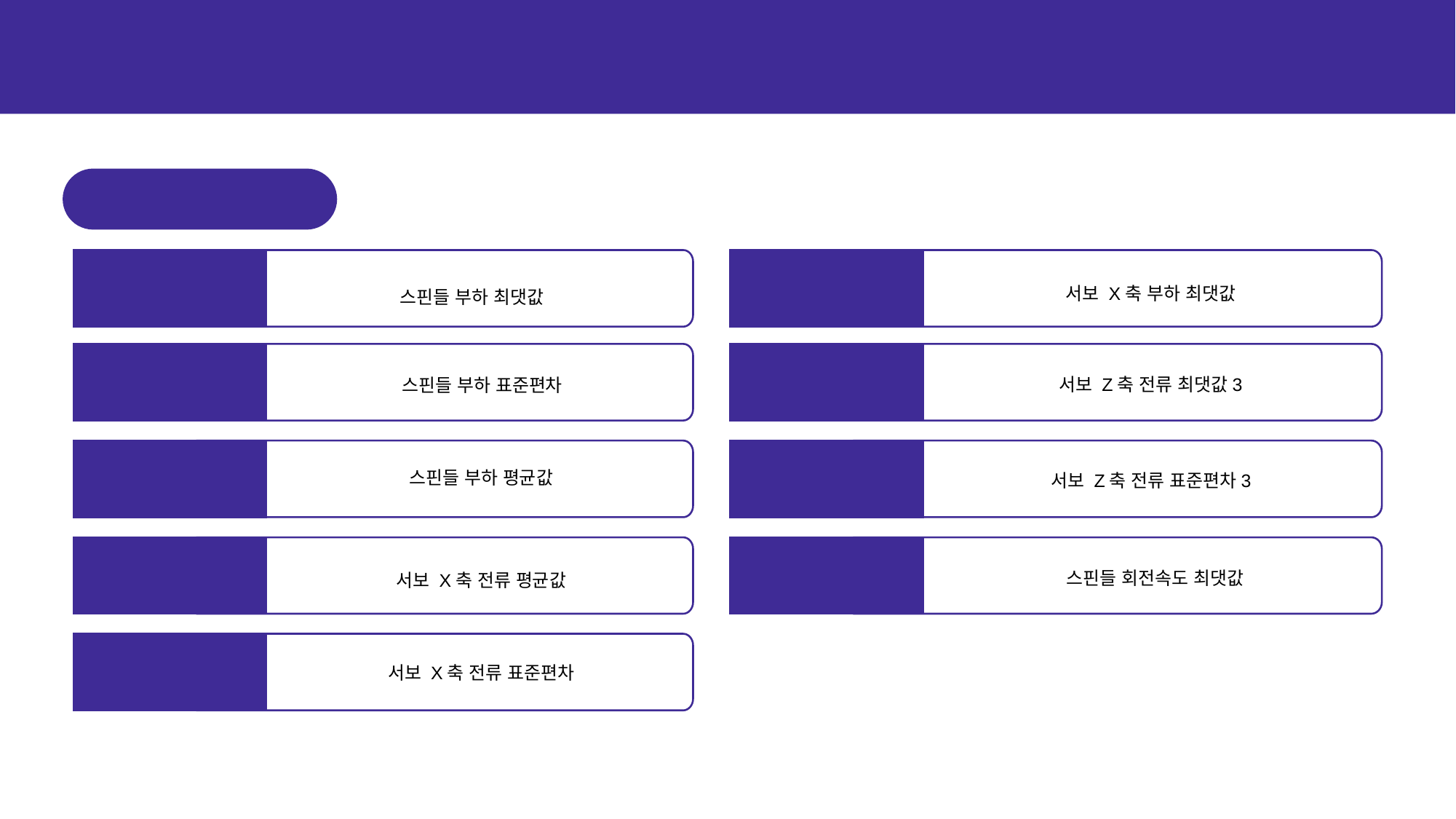

4. EDA
PPT 제목
01 목차 이름
02 목차 이름
03 목차 이름
04 목차 이름

독립 변수 선정 결과

SpindleLoad_max

SpindleLoad_std

SpindleLoad_mean

ServoCurrent_X_mean

ServoCurrent_X
_std
스핀들 부하 최댓값
스핀들 부하 표준편차
스핀들 부하 평균값
서보 X축 전류 평균값
서보 X축 전류 표준편차

ServoLoad_X_max

SurvoCurrent_Z3
_max

SurvoCurrent_Z3
_std

SpindleSpeed_max
서보 X축 부하 최댓값
서보 Z축 전류 최댓값3
서보 Z축 전류 표준편차3
스핀들 회전속도 최댓값